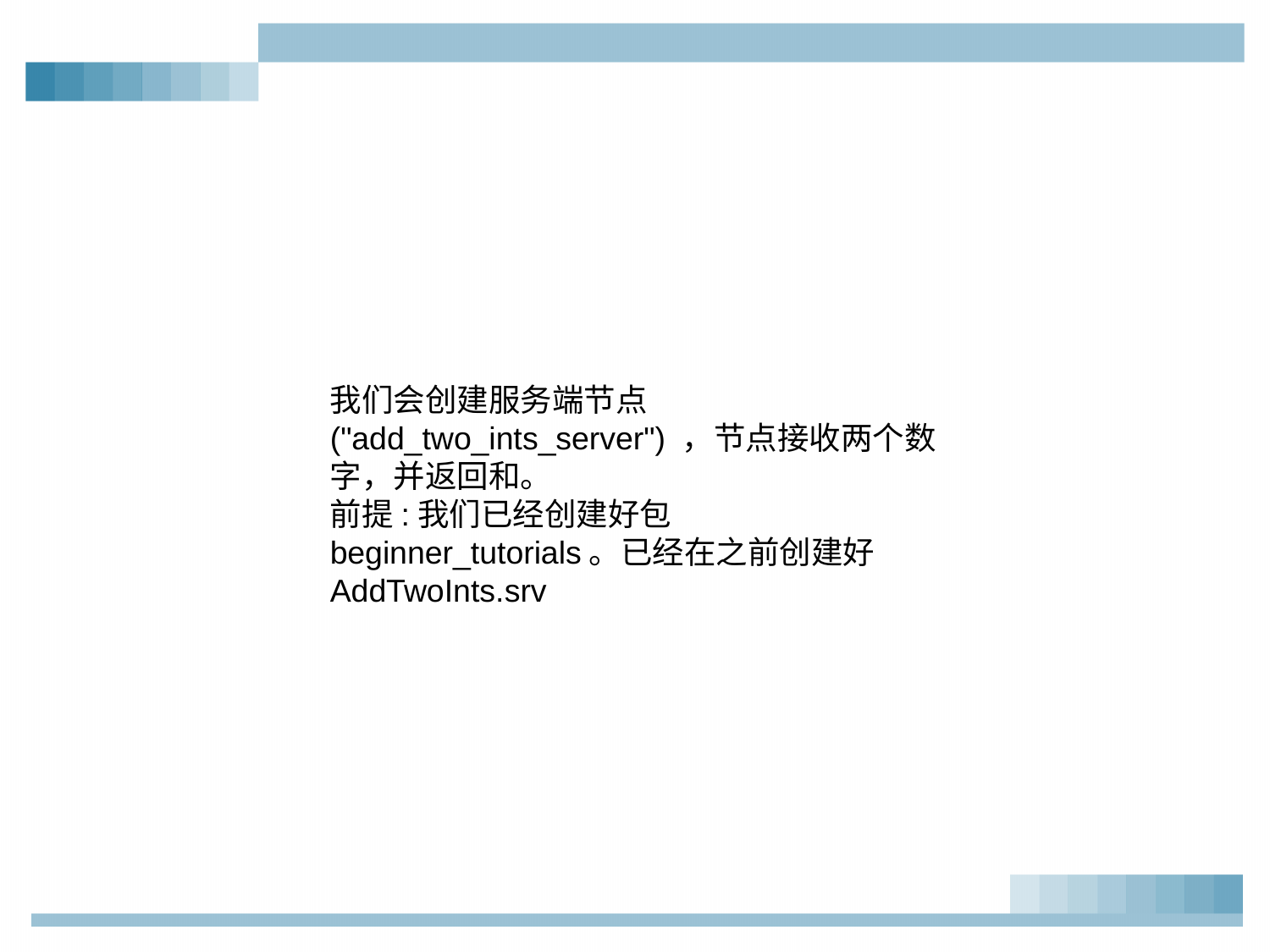

我们会创建服务端节点 ("add_two_ints_server") ，节点接收两个数字，并返回和。
前提:我们已经创建好包beginner_tutorials。已经在之前创建好AddTwoInts.srv